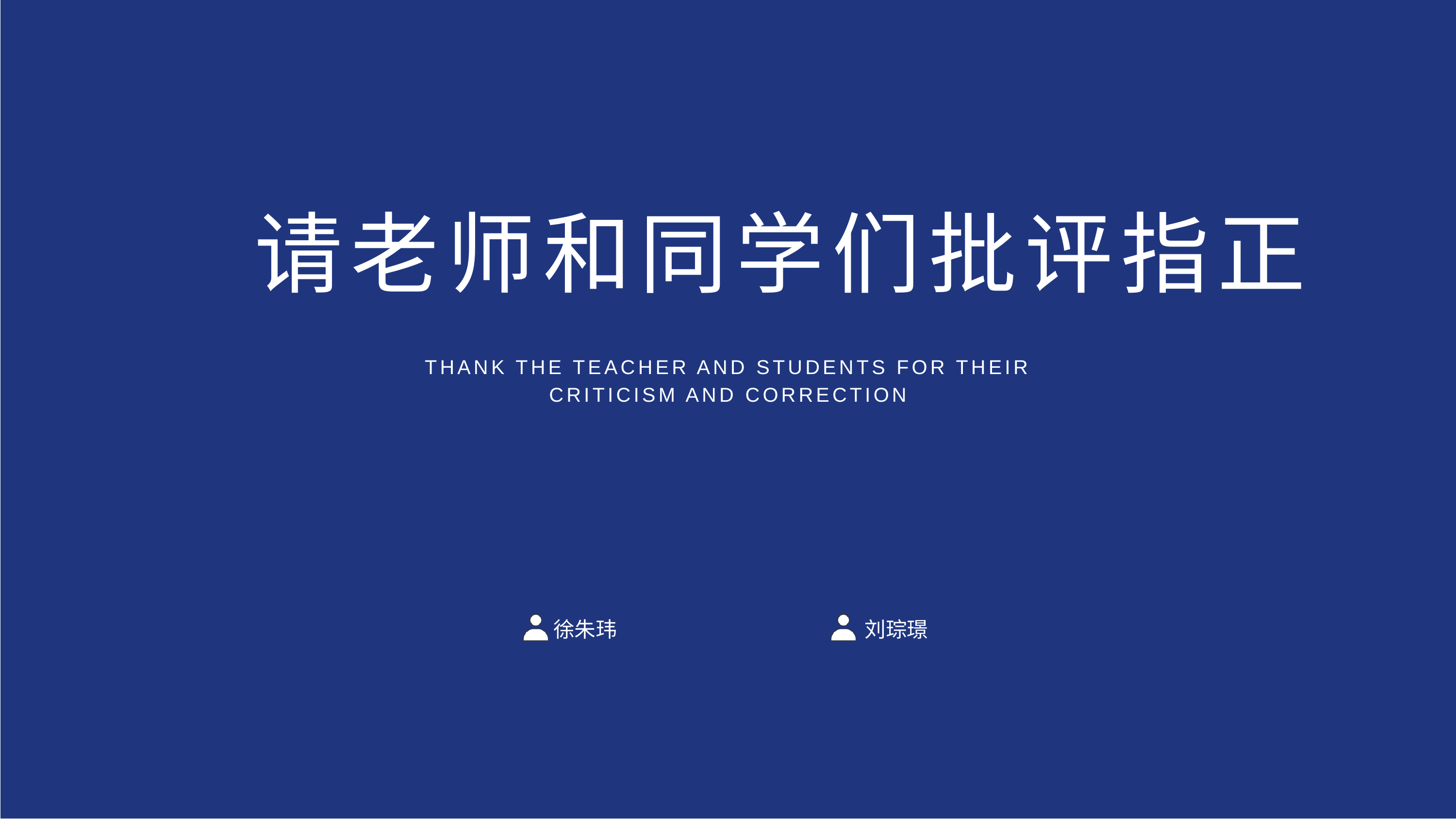

请老师和同学们批评指正
THANK THE TEACHER AND STUDENTS FOR THEIR CRITICISM AND CORRECTION
徐朱玮
刘琮璟